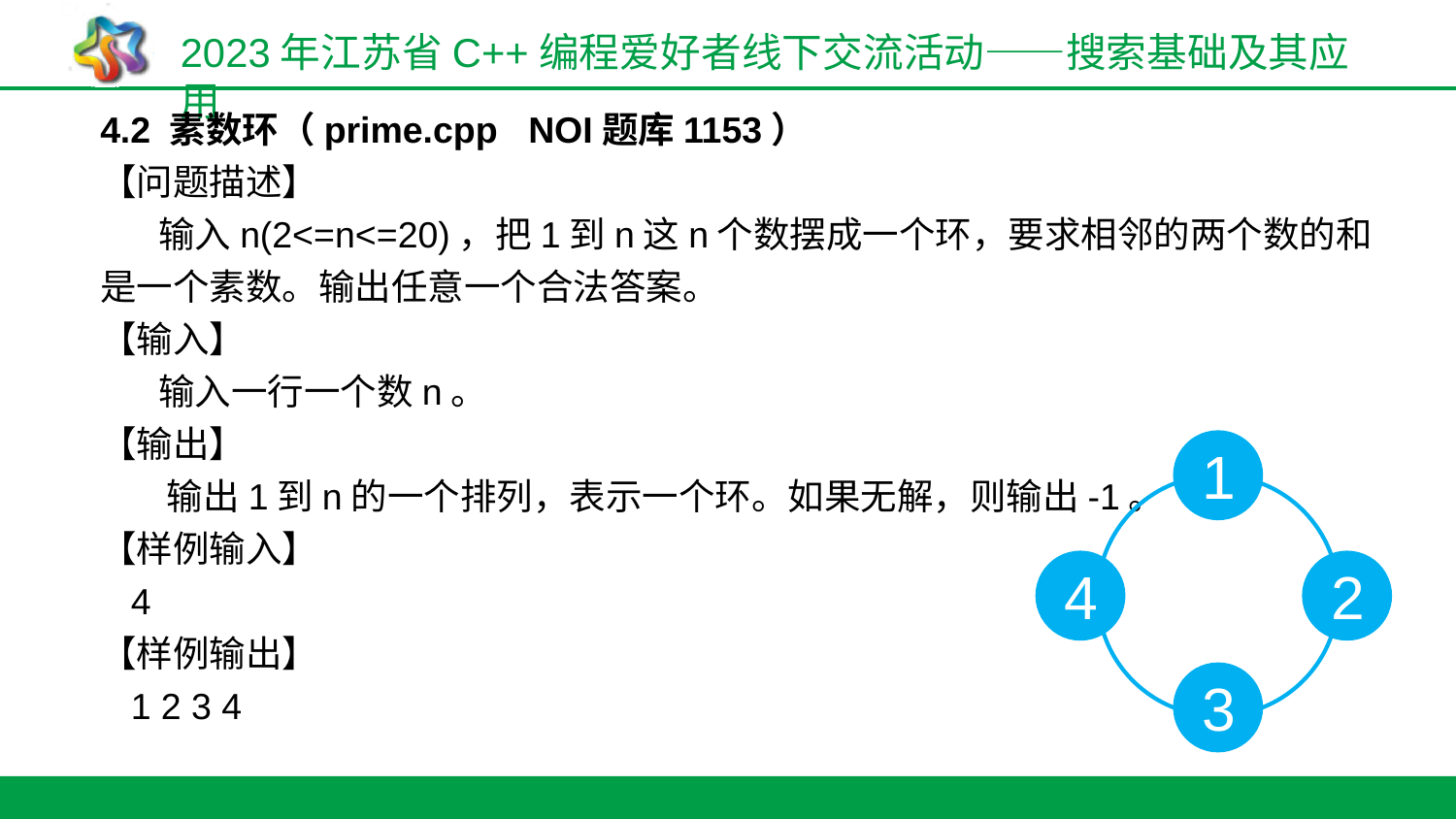

4.2 素数环（prime.cpp   NOI题库1153）
【问题描述】
      输入n(2<=n<=20)，把1到n这n个数摆成一个环，要求相邻的两个数的和是一个素数。输出任意一个合法答案。
【输入】
      输入一行一个数n。
【输出】
       输出1到n的一个排列，表示一个环。如果无解，则输出-1。
【样例输入】
   4
【样例输出】
   1 2 3 4

1

4
2
3